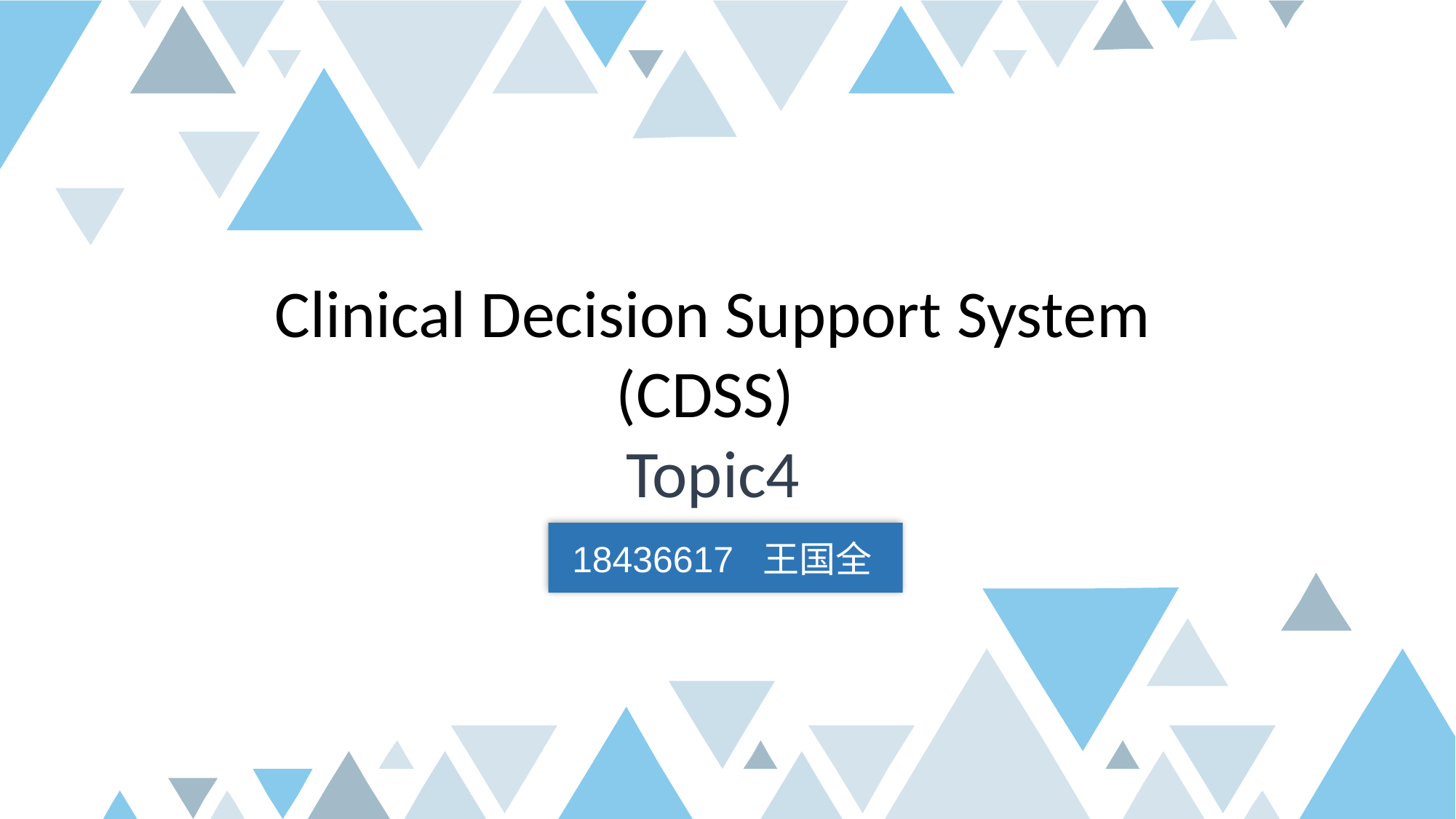

Clinical Decision Support System (CDSS)
Topic4

18436617  王国全